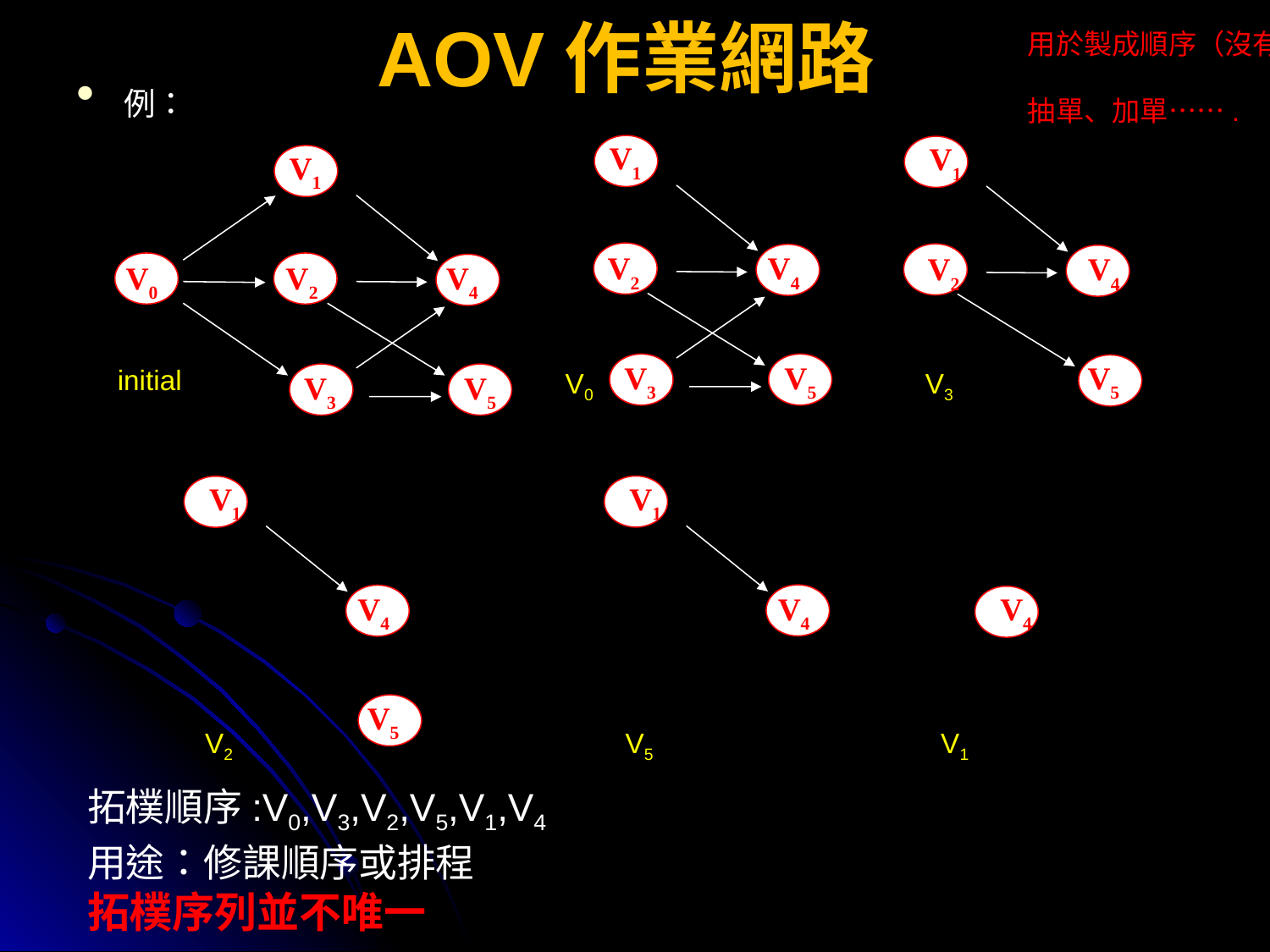

# AOV作業網路
用於製成順序（沒有一定）….

抽單、加單…….
例：
V1
V2                V4
                 V3                V5

V1
V2                V4
V5

V1
      V0                V2                V4
                 V3                V5

initial
V0
V3

V1

V4
V1

V4

V5

V4

V5
V2
V1
拓樸順序:V0,V3,V2,V5,V1,V4
用途：修課順序或排程
拓樸序列並不唯一